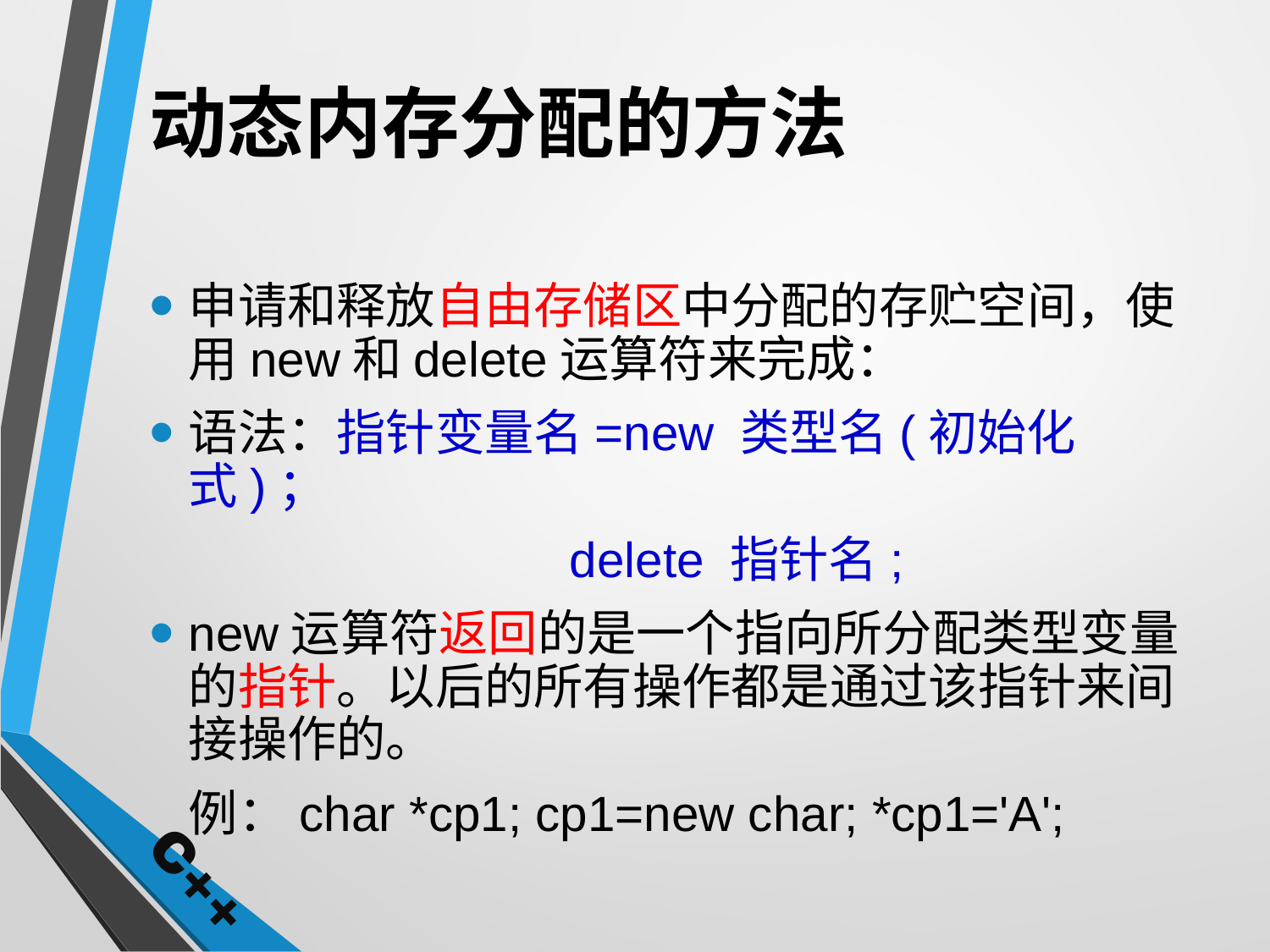

# 动态内存分配的方法
申请和释放自由存储区中分配的存贮空间，使用new和delete运算符来完成：
语法：指针变量名=new 类型名(初始化式)；
				delete 指针名;
new运算符返回的是一个指向所分配类型变量的指针。以后的所有操作都是通过该指针来间接操作的。
	例：char *cp1; cp1=new char; *cp1='A';